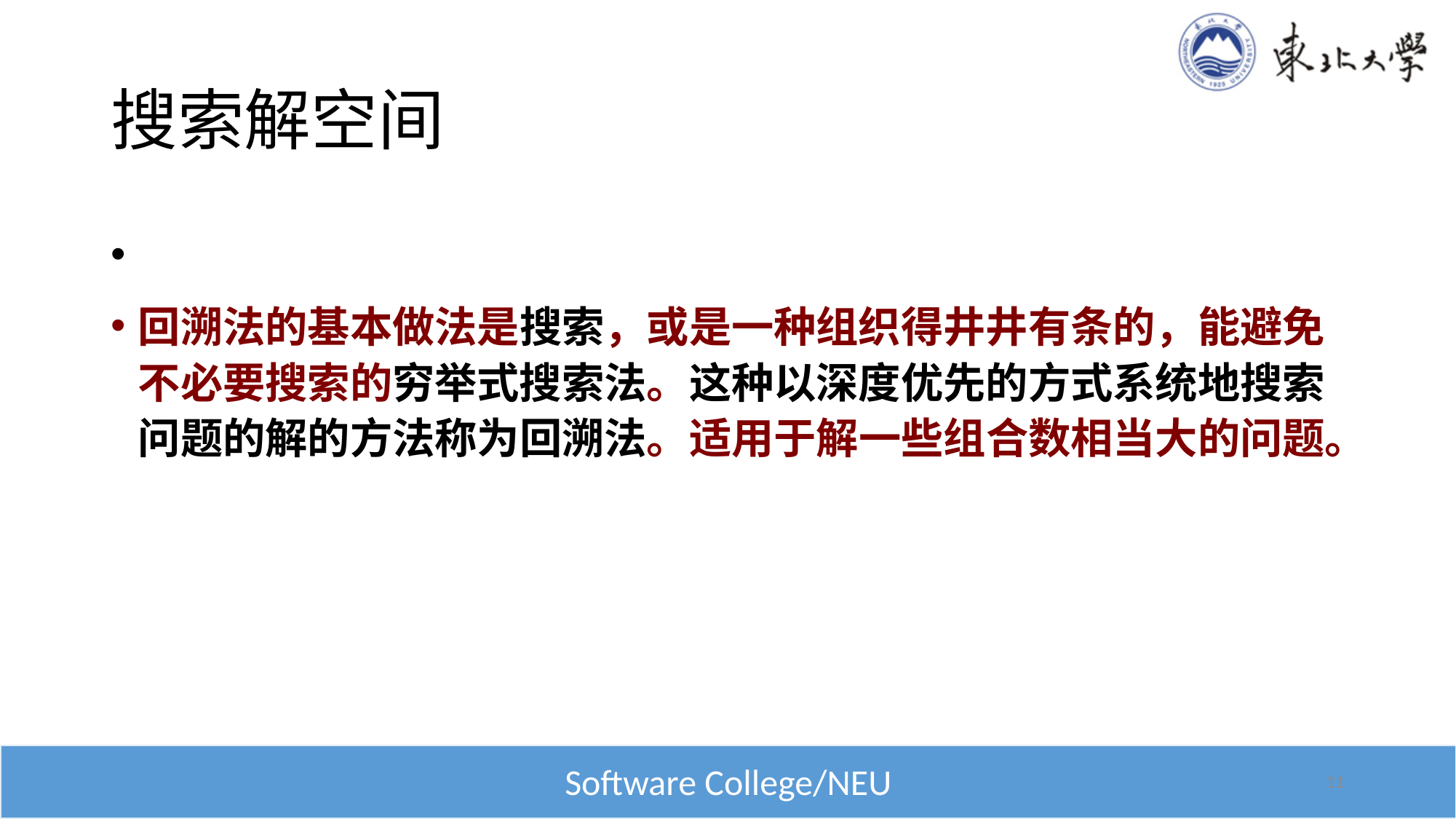

# 搜索解空间

回溯法的基本做法是搜索，或是一种组织得井井有条的，能避免不必要搜索的穷举式搜索法。这种以深度优先的方式系统地搜索问题的解的方法称为回溯法。适用于解一些组合数相当大的问题。

11